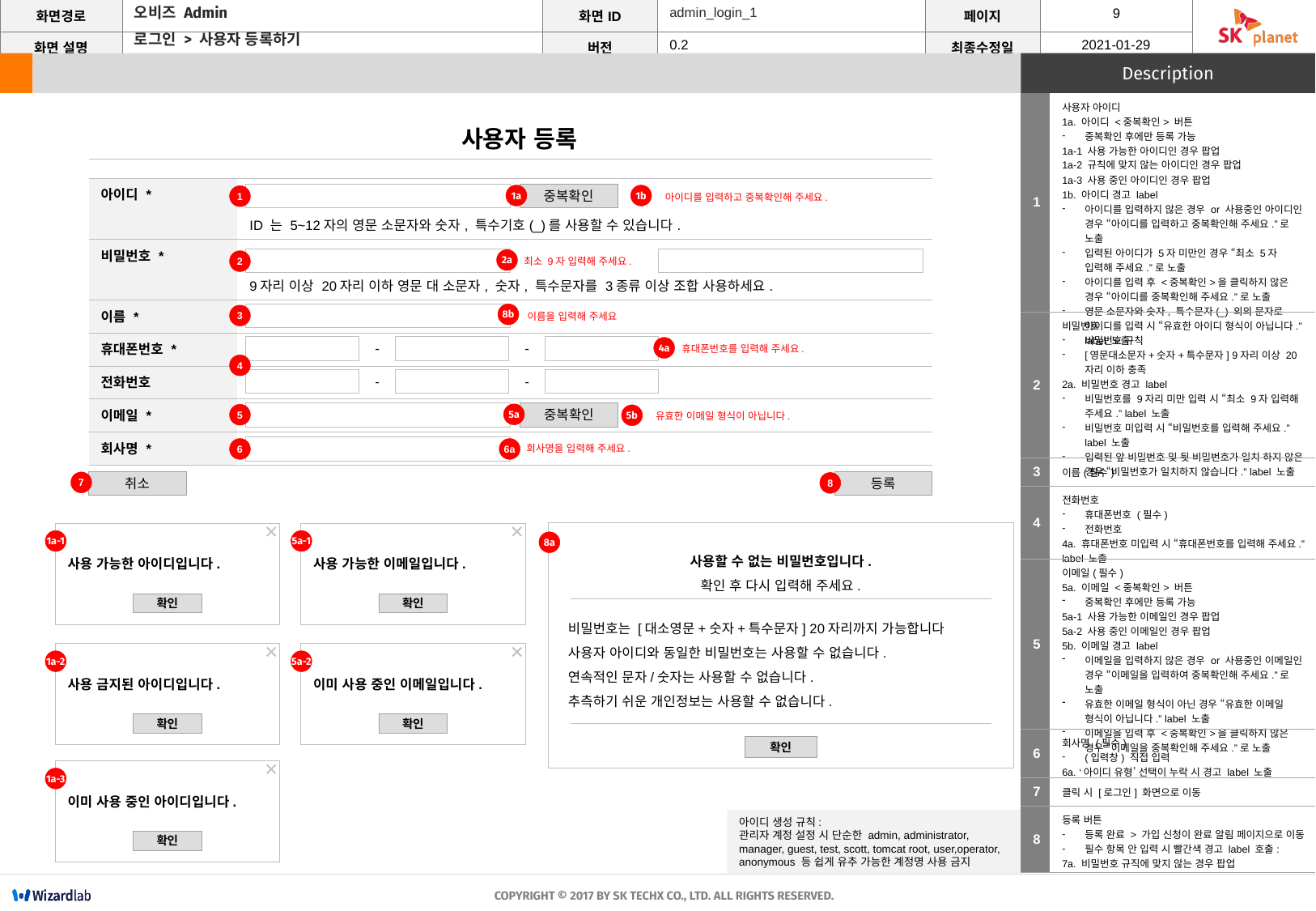

admin_login_1
오비즈 Admin
로그인 > 사용자 등록하기
| 1 | 사용자 아이디 1a. 아이디 <중복확인> 버튼 중복확인 후에만 등록 가능 1a-1 사용 가능한 아이디인 경우 팝업 1a-2 규칙에 맞지 않는 아이디인 경우 팝업 1a-3 사용 중인 아이디인 경우 팝업 1b. 아이디 경고 label 아이디를 입력하지 않은 경우 or 사용중인 아이디인 경우 “아이디를 입력하고 중복확인해 주세요.”로 노출 입력된 아이디가 5자 미만인 경우 “최소 5자 입력해 주세요.”로 노출 아이디를 입력 후 <중복확인>을 클릭하지 않은 경우 “아이디를 중복확인해 주세요.”로 노출 영문 소문자와 숫자, 특수문자(\_) 외의 문자로 아이디를 입력 시 “유효한 아이디 형식이 아닙니다.” label 노출 |
| --- | --- |
| 2 | 비밀번호 비밀번호 규칙 [영문대소문자+숫자+특수문자] 9자리 이상 20자리 이하 충족 2a. 비밀번호 경고 label 비밀번호를 9자리 미만 입력 시 “최소 9자 입력해 주세요.” label 노출 비밀번호 미입력 시 “비밀번호를 입력해 주세요.” label 노출 입력된 앞 비밀번호 및 뒷 비밀번호가 일치 하지 않은 경우 “비밀번호가 일치하지 않습니다.” label 노출 |
| 3 | 이름(필수) |
| 4 | 전화번호 휴대폰번호 (필수) 전화번호 4a. 휴대폰번호 미입력 시 “휴대폰번호를 입력해 주세요.” label 노출 |
| 5 | 이메일(필수) 5a. 이메일 <중복확인> 버튼 중복확인 후에만 등록 가능 5a-1 사용 가능한 이메일인 경우 팝업 5a-2 사용 중인 이메일인 경우 팝업 5b. 이메일 경고 label 이메일을 입력하지 않은 경우 or 사용중인 이메일인 경우 “이메일을 입력하여 중복확인해 주세요.”로 노출 유효한 이메일 형식이 아닌 경우 “유효한 이메일 형식이 아닙니다.” label 노출 이메일을 입력 후 <중복확인>을 클릭하지 않은 경우 “이메일을 중복확인해 주세요.”로 노출 |
| 6 | 회사명 (필수) (입력창) 직접 입력 6a. ‘아이디 유형’ 선택이 누락 시 경고 label 노출 |
| 7 | 클릭 시 [로그인] 화면으로 이동 |
| 8 | 등록 버튼 등록 완료 > 가입 신청이 완료 알림 페이지으로 이동 필수 항목 안 입력 시 빨간색 경고 label 호출: 7a. 비밀번호 규직에 맞지 않는 경우 팝업 |
사용자 등록
| 아이디 \* | ID 는 5~12자의 영문 소문자와 숫자, 특수기호(\_)를 사용할 수 있습니다. |
| --- | --- |
| 비밀번호 \* | 9자리 이상 20자리 이하 영문 대 소문자, 숫자, 특수문자를 3종류 이상 조합 사용하세요. |
| 이름 \* |  |
| 휴대폰번호 \* |  |
| 전화번호 |  |
| 이메일 \* |  |
| 회사명 \* |  |
아이디를 입력하고 중복확인해 주세요.
1a

1b

중복확인
1
2a

최소 9자 입력해 주세요.
2
8b

이름을 입력해 주세요
3
-
-

4a

휴대폰번호를 입력해 주세요.
4
-
-

5a

중복확인
5b

유효한 이메일 형식이 아닙니다.
5
회사명을 입력해 주세요.

6
6a
취소
등록
7
8

사용할 수 없는 비밀번호입니다.
확인 후 다시 입력해 주세요.
확인
비밀번호는 [대소영문+숫자+특수문자] 20자리까지 가능합니다
사용자 아이디와 동일한 비밀번호는 사용할 수 없습니다.
연속적인 문자/숫자는 사용할 수 없습니다.
추측하기 쉬운 개인정보는 사용할 수 없습니다.

확인

1a-1

사용 가능한 아이디입니다.

확인

5a-1

8a

사용 가능한 이메일입니다.

확인

1a-2

사용 금지된 아이디입니다.

확인

5a-2

이미 사용 중인 이메일입니다.

확인

1a-3

이미 사용 중인 아이디입니다.
아이디 생성 규칙:
관리자 계정 설정 시 단순한 admin, administrator, manager, guest, test, scott, tomcat root, user,operator, anonymous 등 쉽게 유추 가능한 계정명 사용 금지